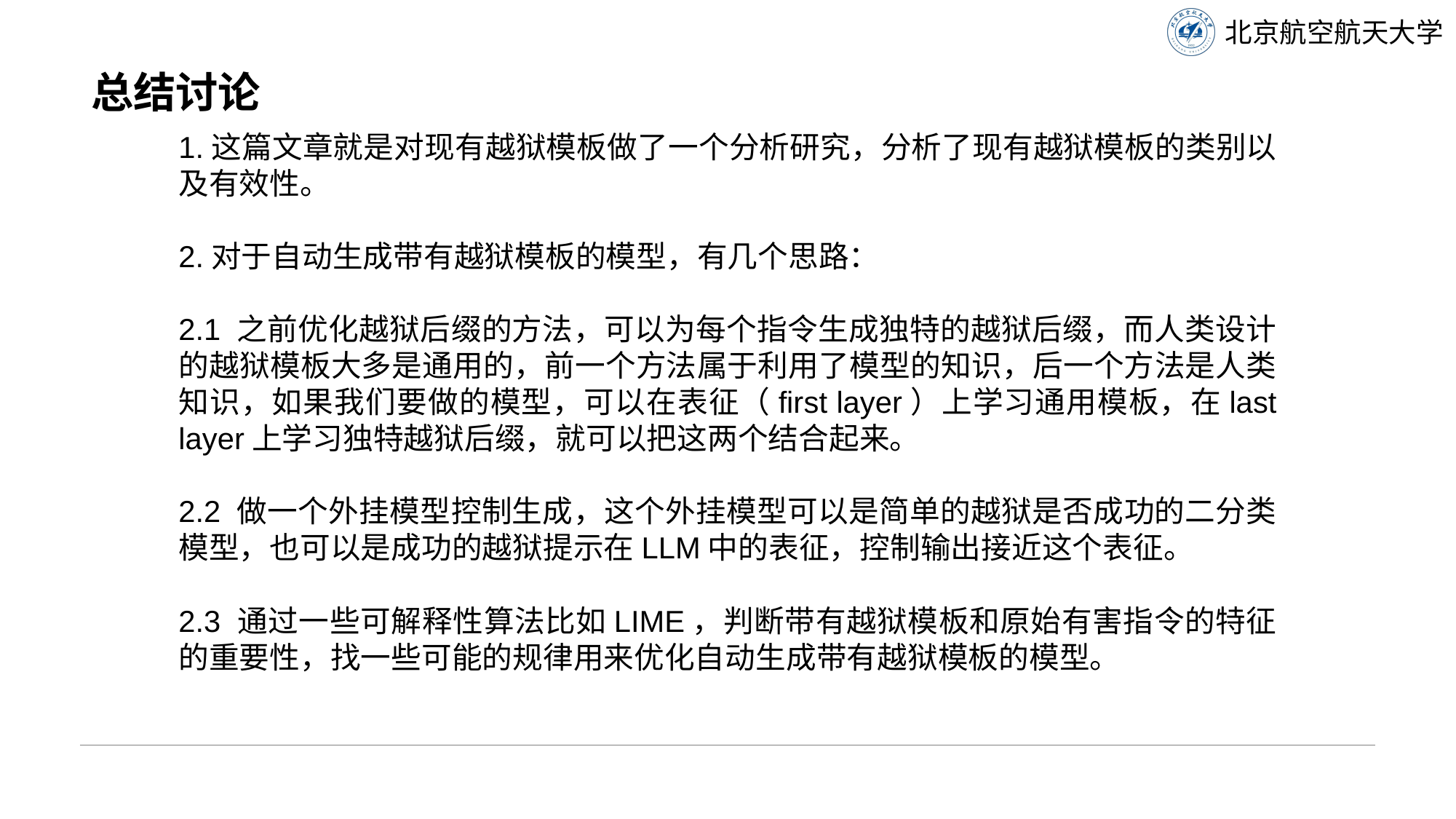

# 总结讨论

1.这篇文章就是对现有越狱模板做了一个分析研究，分析了现有越狱模板的类别以及有效性。

2.对于自动生成带有越狱模板的模型，有几个思路：

2.1 之前优化越狱后缀的方法，可以为每个指令生成独特的越狱后缀，而人类设计的越狱模板大多是通用的，前一个方法属于利用了模型的知识，后一个方法是人类知识，如果我们要做的模型，可以在表征（first layer）上学习通用模板，在last layer上学习独特越狱后缀，就可以把这两个结合起来。

2.2 做一个外挂模型控制生成，这个外挂模型可以是简单的越狱是否成功的二分类模型，也可以是成功的越狱提示在LLM中的表征，控制输出接近这个表征。

2.3 通过一些可解释性算法比如LIME，判断带有越狱模板和原始有害指令的特征的重要性，找一些可能的规律用来优化自动生成带有越狱模板的模型。